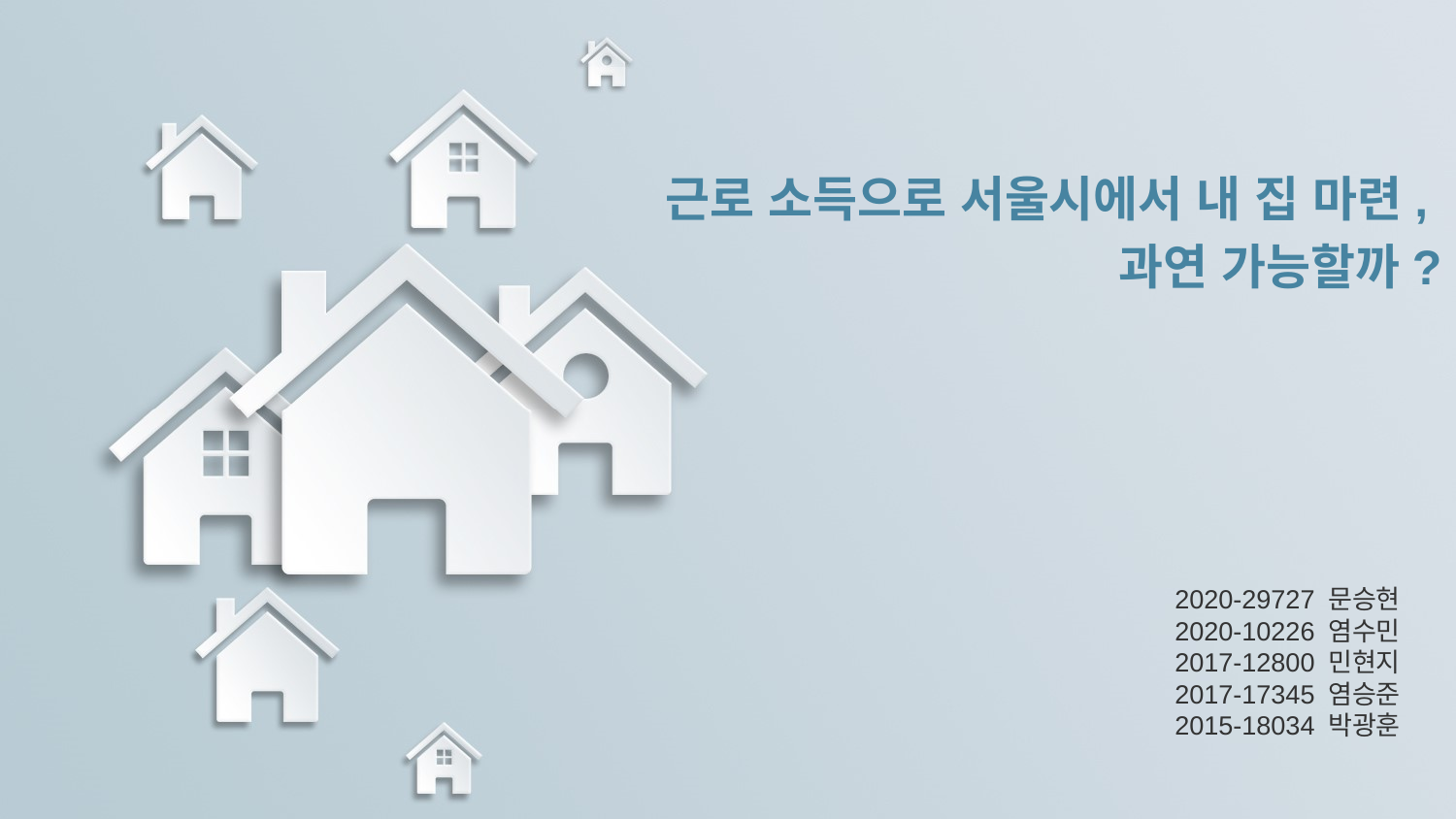

근로 소득으로 서울시에서 내 집 마련,
과연 가능할까?
2020-29727 문승현
2020-10226 염수민
2017-12800 민현지
2017-17345 염승준
2015-18034 박광훈